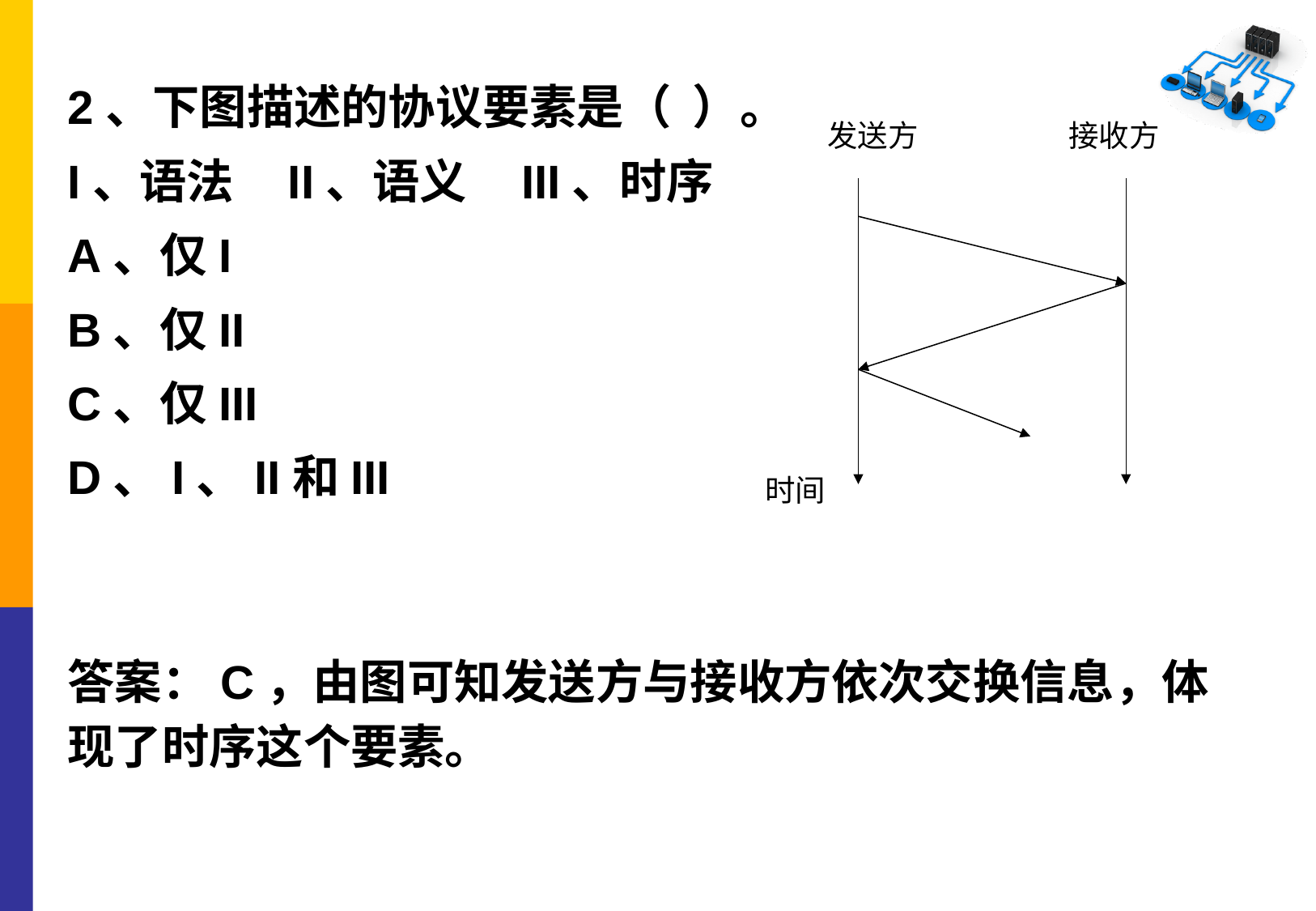

2、下图描述的协议要素是（  ）。
I、语法    II、语义    III、时序
A、仅I
B、仅II
C、仅III
D、I、II和III
发送方
接收方
时间
答案：C，由图可知发送方与接收方依次交换信息，体现了时序这个要素。